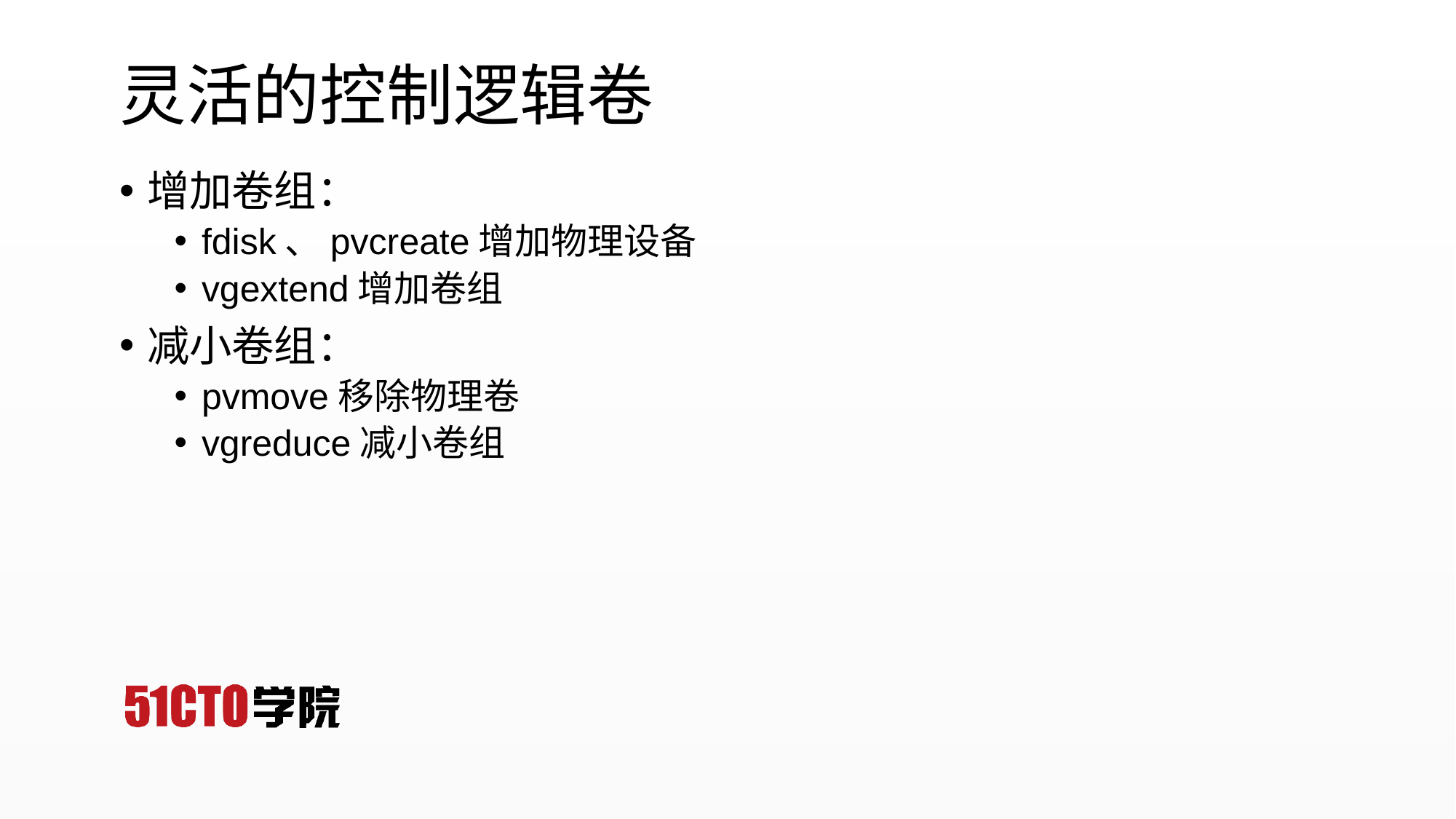

# 灵活的控制逻辑卷
增加卷组：
fdisk、pvcreate增加物理设备
vgextend增加卷组
减小卷组：
pvmove移除物理卷
vgreduce减小卷组